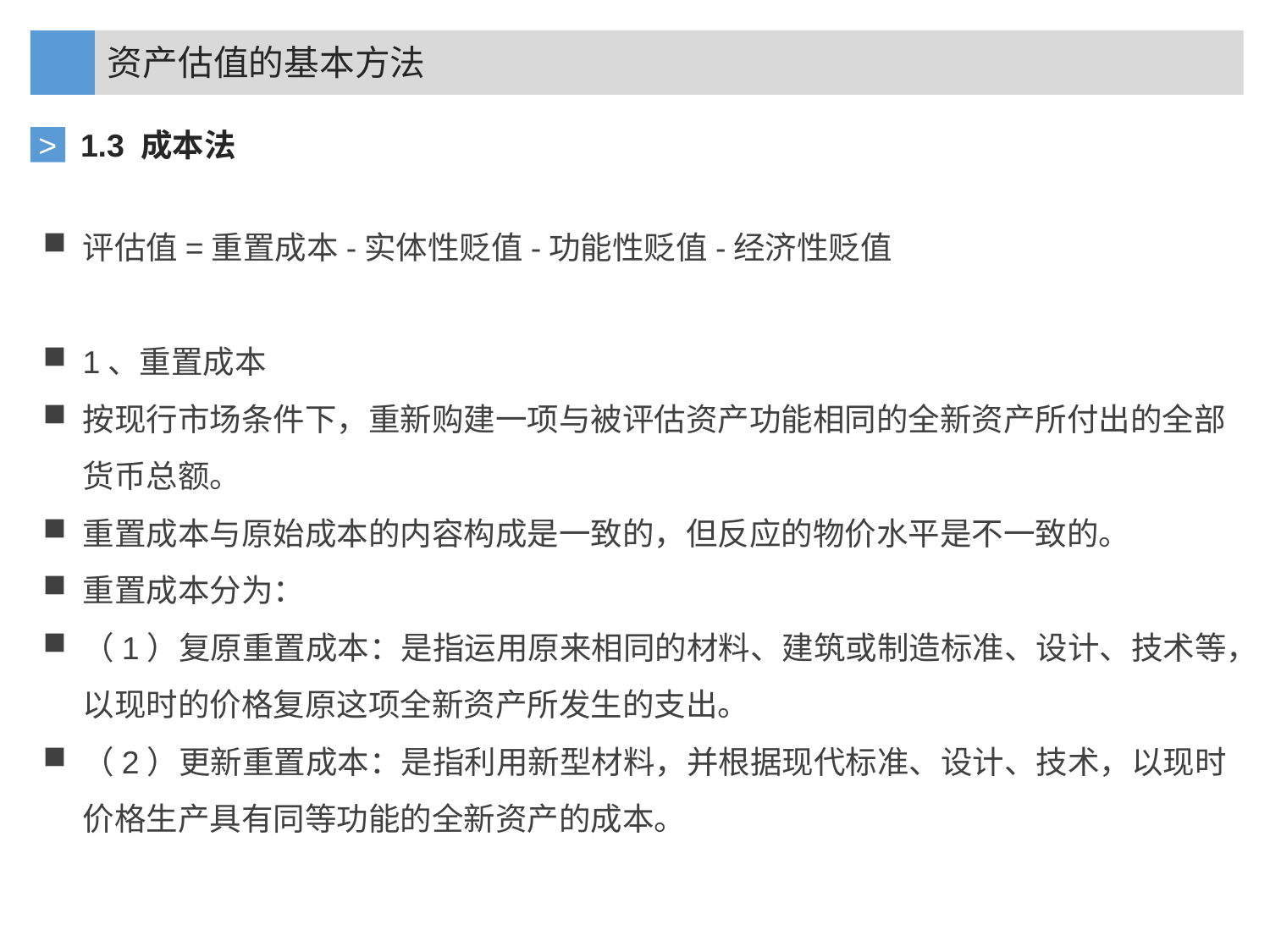

资产估值的基本方法
1.3 成本法
>
评估值=重置成本-实体性贬值-功能性贬值-经济性贬值

1、重置成本
按现行市场条件下，重新购建一项与被评估资产功能相同的全新资产所付出的全部货币总额。
重置成本与原始成本的内容构成是一致的，但反应的物价水平是不一致的。
重置成本分为：
（1）复原重置成本：是指运用原来相同的材料、建筑或制造标准、设计、技术等，以现时的价格复原这项全新资产所发生的支出。
（2）更新重置成本：是指利用新型材料，并根据现代标准、设计、技术，以现时价格生产具有同等功能的全新资产的成本。